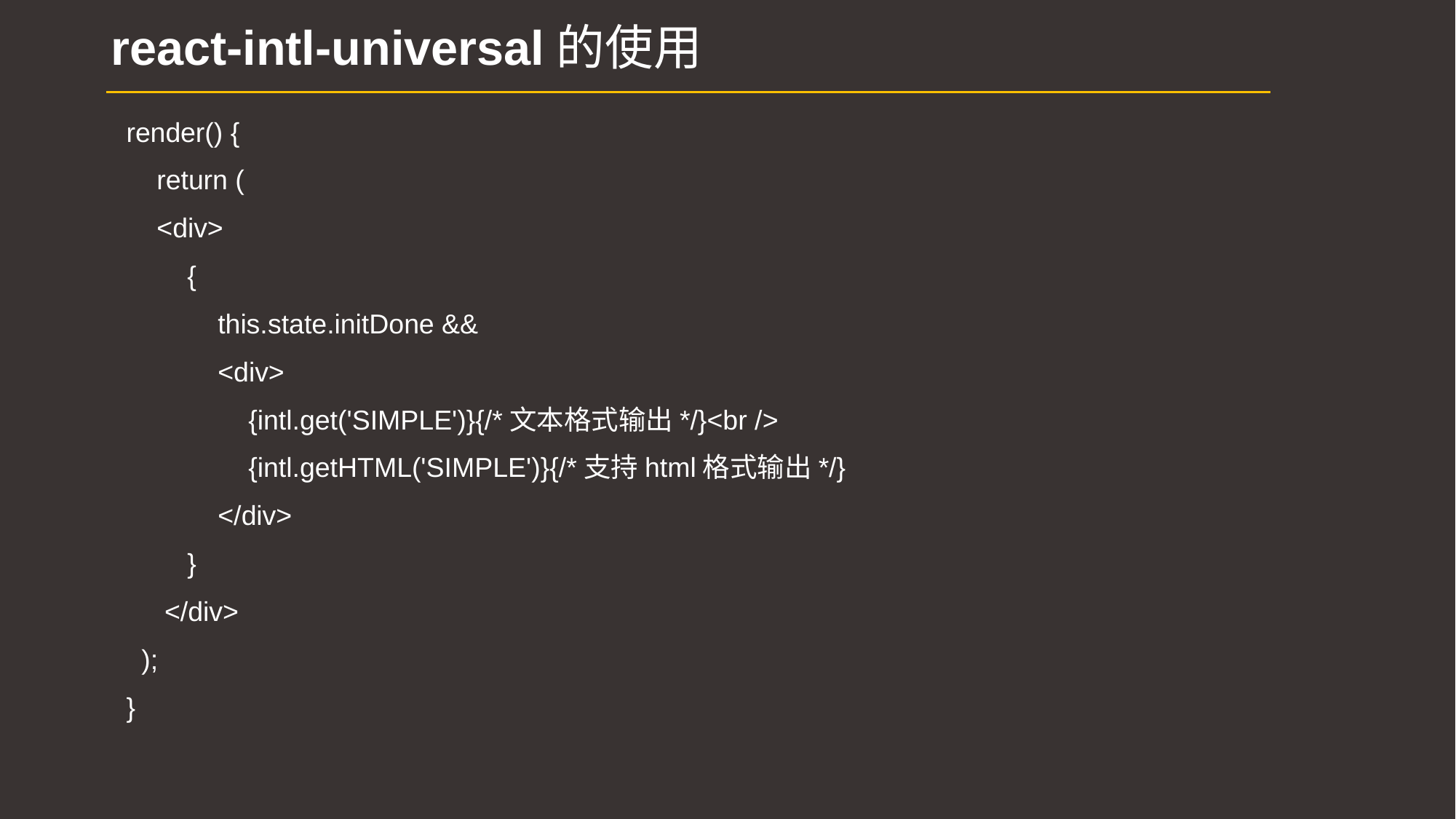

# react-intl-universal的使用
  render() {
      return (
      <div>
          {
              this.state.initDone &&
              <div>
                  {intl.get('SIMPLE')}{/*文本格式输出*/}<br />
                  {intl.getHTML('SIMPLE')}{/*支持html格式输出*/}
              </div>
          }
       </div>
    );
  }